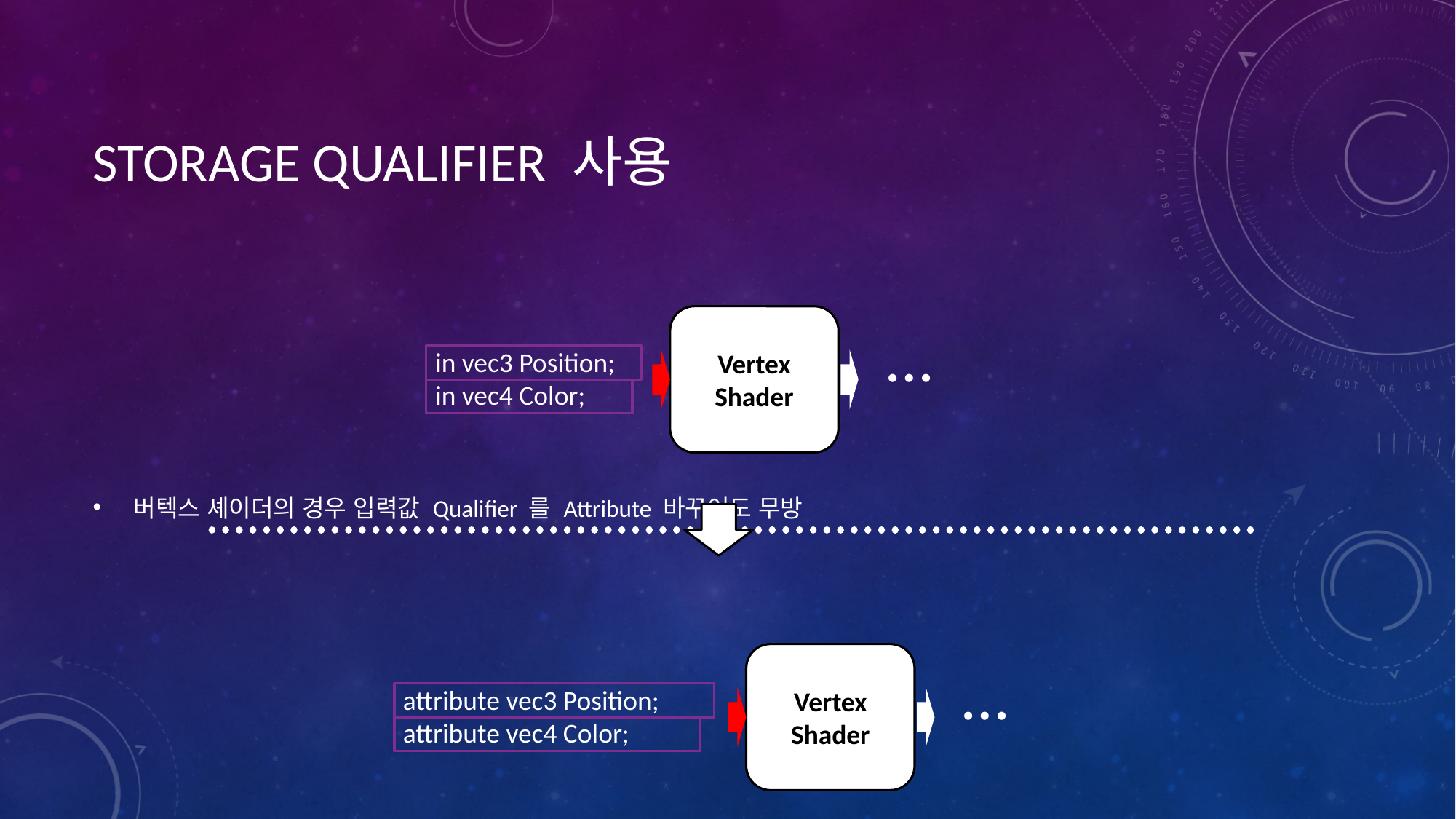

# Storage Qualifier 사용

버텍스 셰이더의 경우 입력값 Qualifier 를 Attribute 바꾸어도 무방
Vertex Shader

…
in vec3 Position;
in vec4 Color;

Vertex Shader

…
attribute vec3 Position;
attribute vec4 Color;